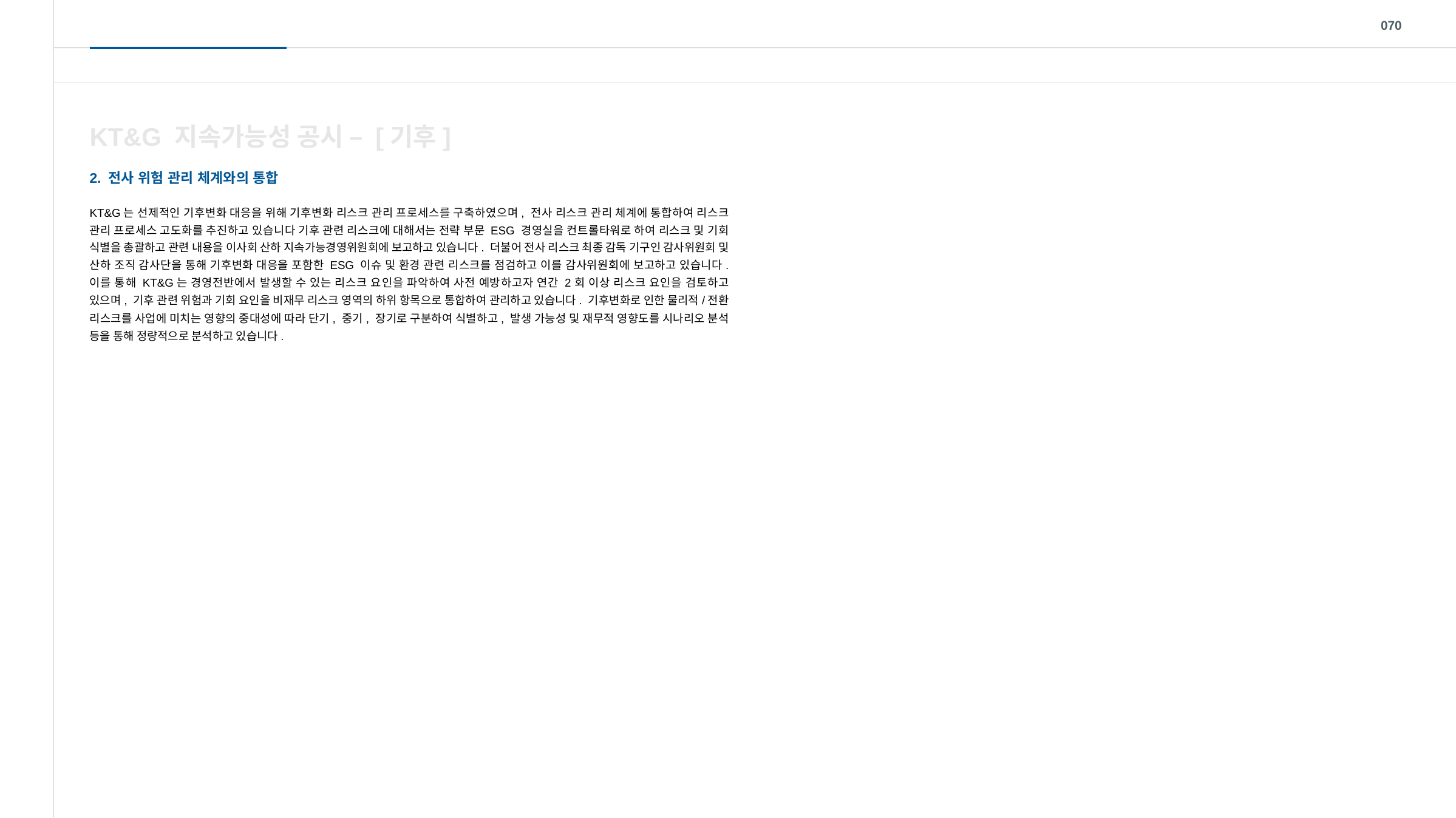

070
KT&G 지속가능성 공시 – [기후]
2. 전사 위험 관리 체계와의 통합
KT&G는 선제적인 기후변화 대응을 위해 기후변화 리스크 관리 프로세스를 구축하였으며, 전사 리스크 관리 체계에 통합하여 리스크 관리 프로세스 고도화를 추진하고 있습니다 기후 관련 리스크에 대해서는 전략 부문 ESG 경영실을 컨트롤타워로 하여 리스크 및 기회 식별을 총괄하고 관련 내용을 이사회 산하 지속가능경영위원회에 보고하고 있습니다. 더불어 전사 리스크 최종 감독 기구인 감사위원회 및 산하 조직 감사단을 통해 기후변화 대응을 포함한 ESG 이슈 및 환경 관련 리스크를 점검하고 이를 감사위원회에 보고하고 있습니다. 이를 통해 KT&G는 경영전반에서 발생할 수 있는 리스크 요인을 파악하여 사전 예방하고자 연간 2회 이상 리스크 요인을 검토하고 있으며, 기후 관련 위험과 기회 요인을 비재무 리스크 영역의 하위 항목으로 통합하여 관리하고 있습니다. 기후변화로 인한 물리적/전환 리스크를 사업에 미치는 영향의 중대성에 따라 단기, 중기, 장기로 구분하여 식별하고, 발생 가능성 및 재무적 영향도를 시나리오 분석 등을 통해 정량적으로 분석하고 있습니다.